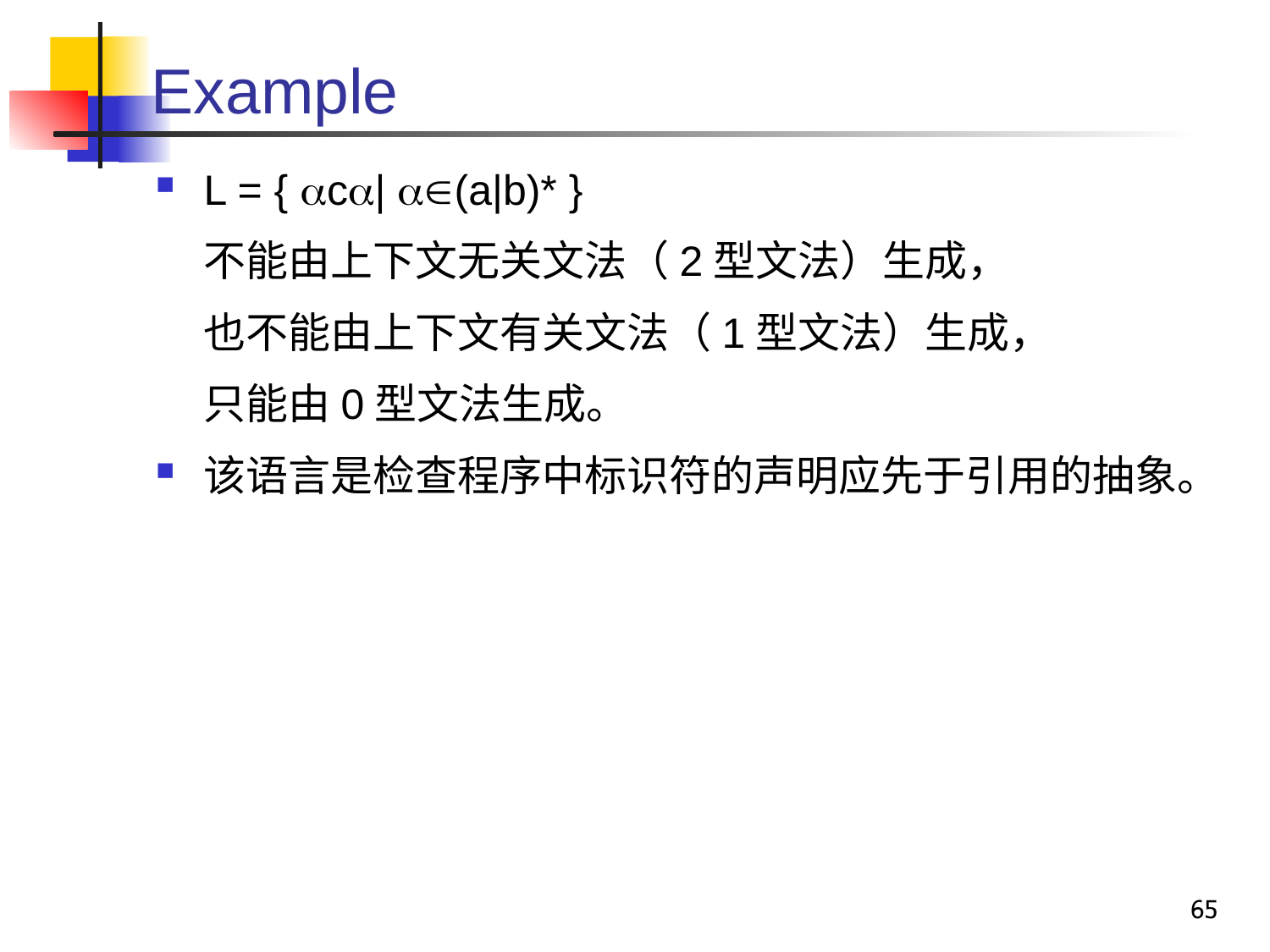

# Example
L = { αcα| α∈(a|b)* }
	不能由上下文无关文法（2型文法）生成，
	也不能由上下文有关文法（1型文法）生成，
	只能由0型文法生成。
该语言是检查程序中标识符的声明应先于引用的抽象。
65